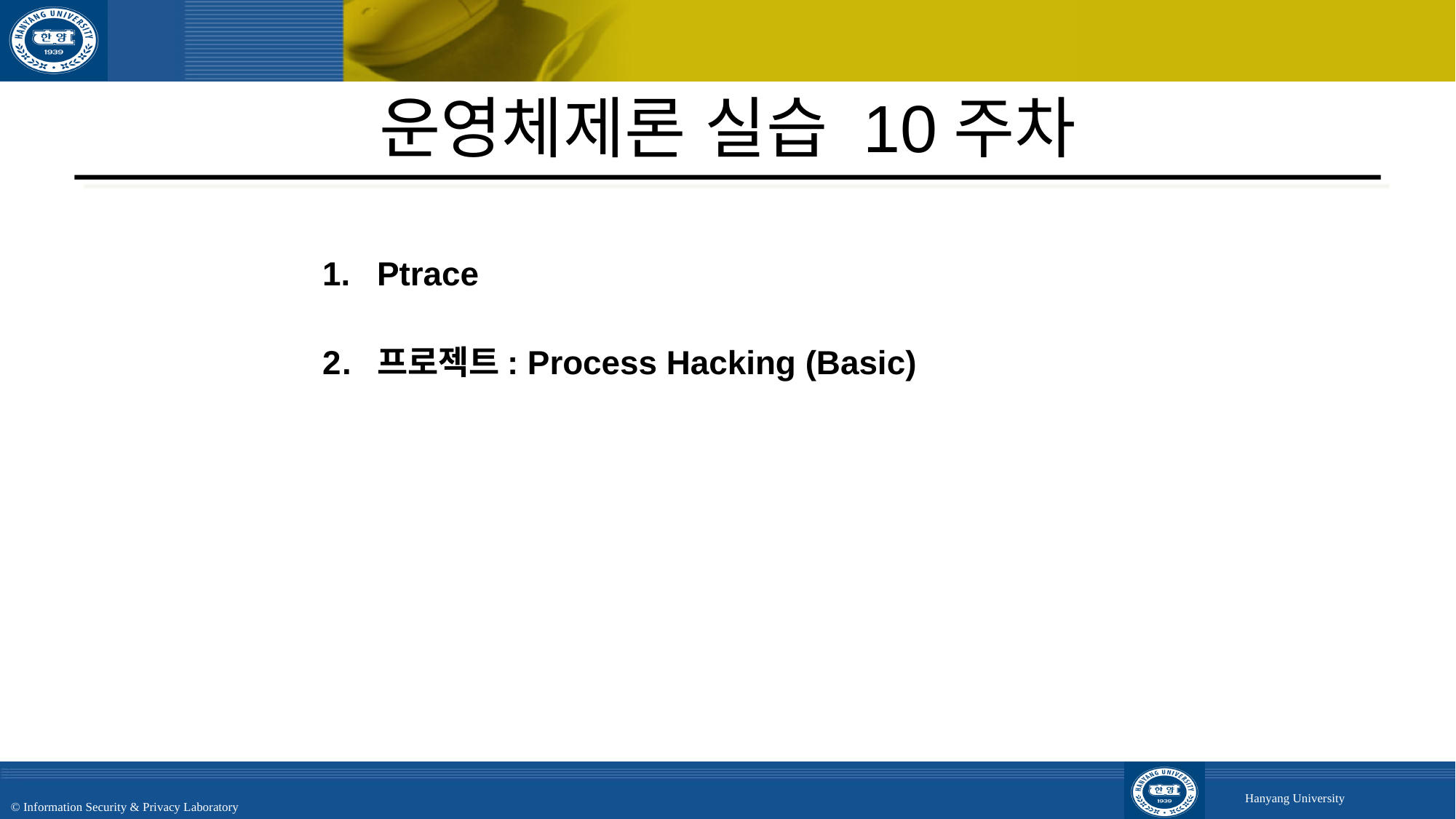

# 운영체제론 실습 10주차

Ptrace

프로젝트: Process Hacking (Basic)